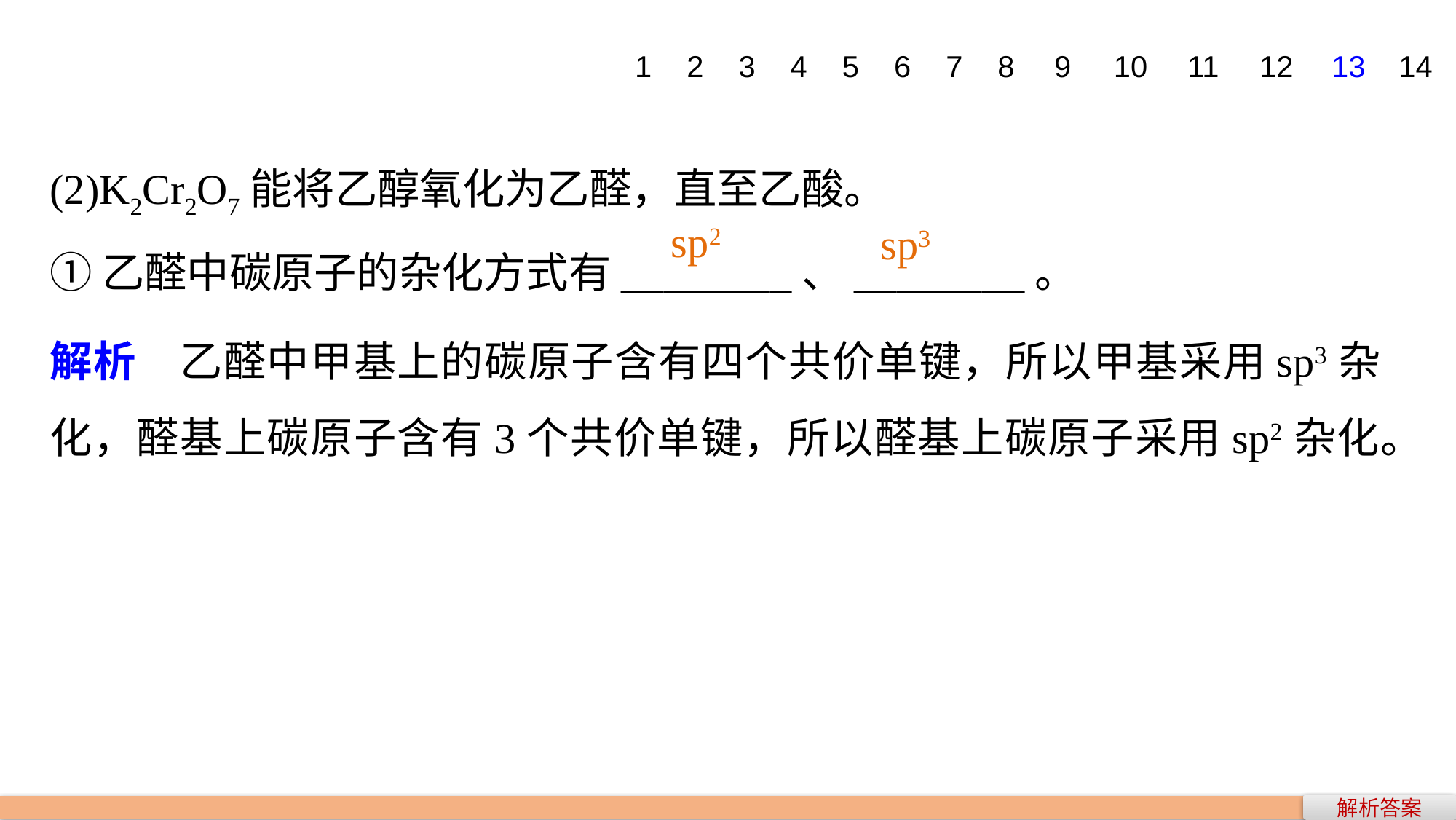

1
2
3
4
5
6
7
8
9
10
11
12
13
14
(2)K2Cr2O7能将乙醇氧化为乙醛，直至乙酸。
①乙醛中碳原子的杂化方式有________、________。
sp2
sp3
解析　乙醛中甲基上的碳原子含有四个共价单键，所以甲基采用sp3杂化，醛基上碳原子含有3个共价单键，所以醛基上碳原子采用sp2杂化。
解析答案